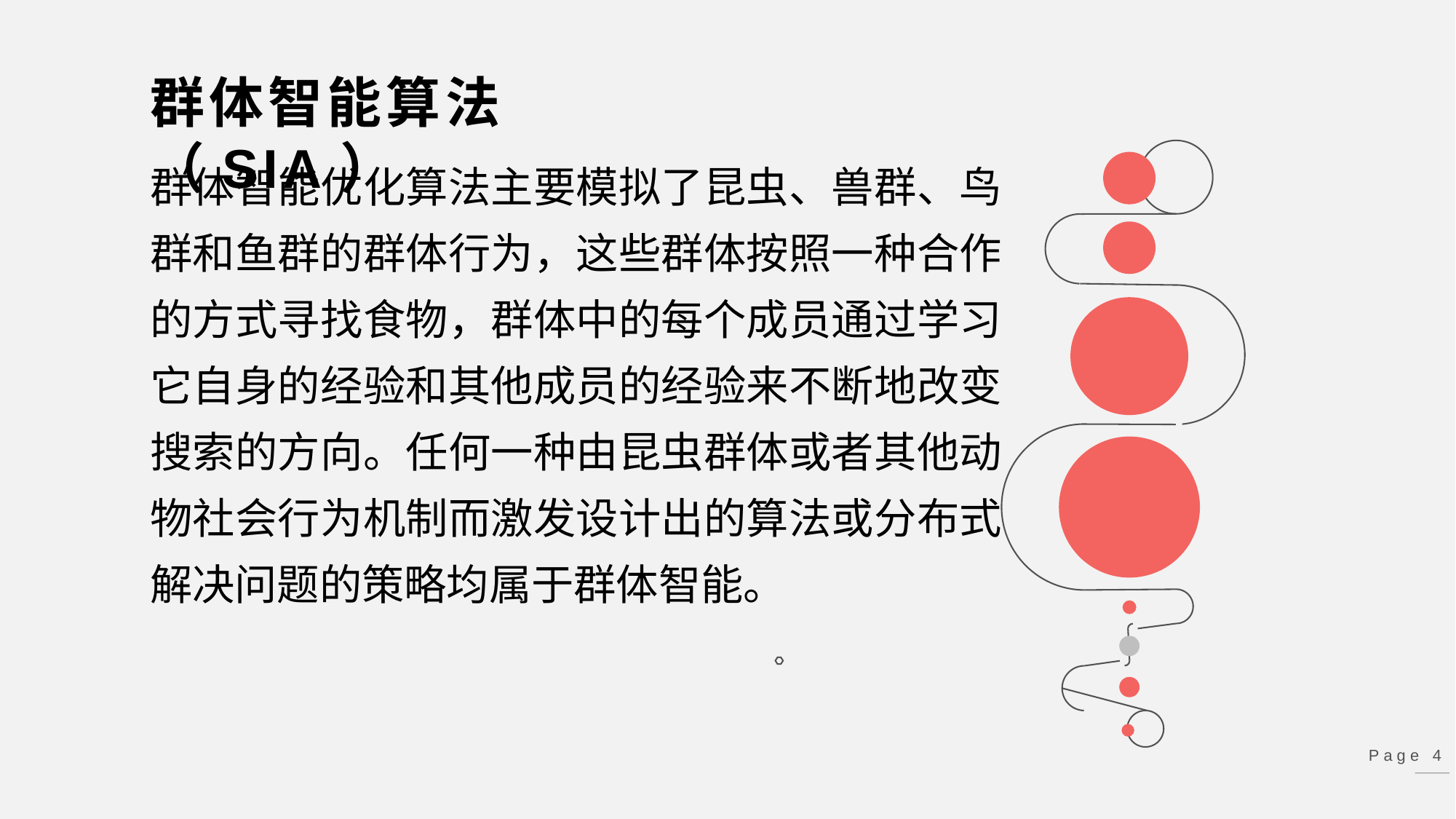

群体智能算法（SIA）
群体智能优化算法主要模拟了昆虫、兽群、鸟群和鱼群的群体行为，这些群体按照一种合作的方式寻找食物，群体中的每个成员通过学习它自身的经验和其他成员的经验来不断地改变搜索的方向。任何一种由昆虫群体或者其他动物社会行为机制而激发设计出的算法或分布式解决问题的策略均属于群体智能。

Page 4